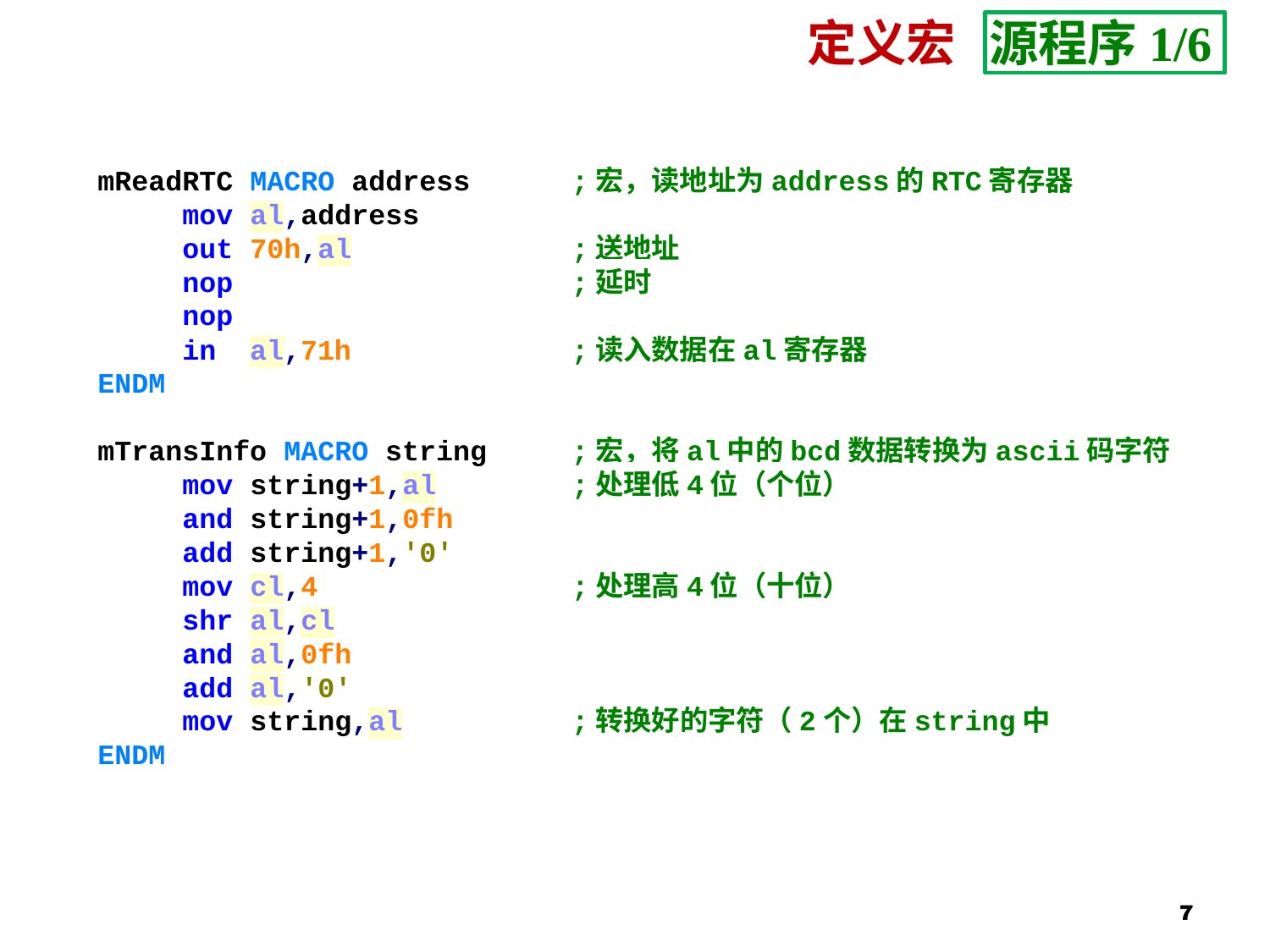

定义宏   源程序1/6

mReadRTC MACRO address      ;宏，读地址为address的RTC寄存器
     mov al,address
     out 70h,al             ;送地址
     nop                    ;延时
     nop
     in  al,71h             ;读入数据在al寄存器
ENDM

mTransInfo MACRO string     ;宏，将al中的bcd数据转换为ascii码字符
     mov string+1,al        ;处理低4位（个位）
     and string+1,0fh
     add string+1,'0'
     mov cl,4               ;处理高4位（十位）
     shr al,cl
     and al,0fh
     add al,'0'
     mov string,al          ;转换好的字符（2个）在string中
ENDM
7